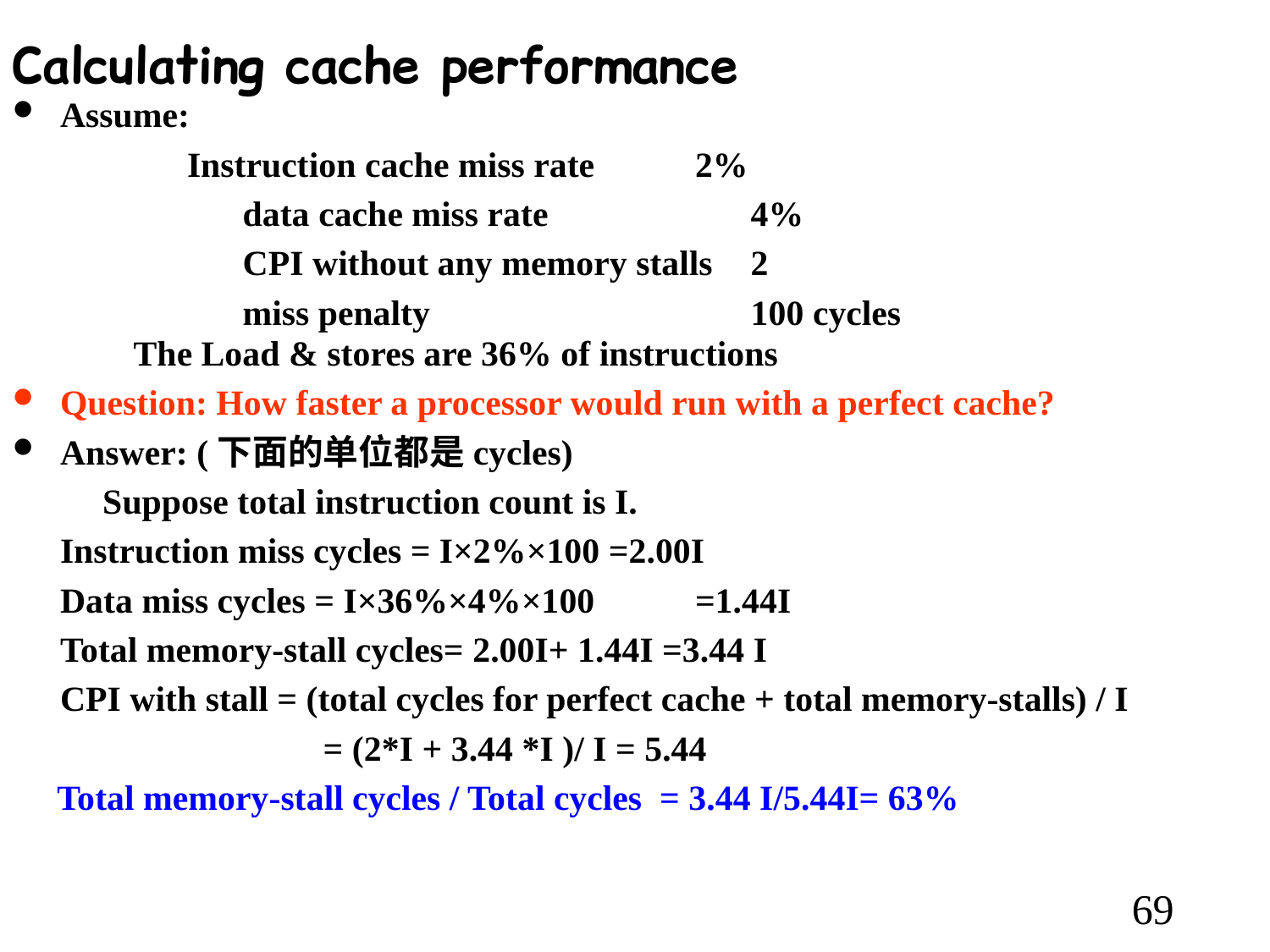

# Calculating cache performance
Assume:
		Instruction cache miss rate 	2%
  		data cache miss rate 		4%
		CPI without any memory stalls	2
		miss penalty			100 cycles
	  The Load & stores are 36% of instructions
Question: How faster a processor would run with a perfect cache?
Answer: (下面的单位都是cycles)
   Suppose total instruction count is I.
	Instruction miss cycles = I×2%×100 =2.00I
	Data miss cycles = I×36%×4%×100	=1.44I
	Total memory-stall cycles= 2.00I+ 1.44I =3.44 I
	CPI with stall = (total cycles for perfect cache + total memory-stalls) / I
			 = (2*I + 3.44 *I )/ I = 5.44
     Total memory-stall cycles / Total cycles  = 3.44 I/5.44I= 63%